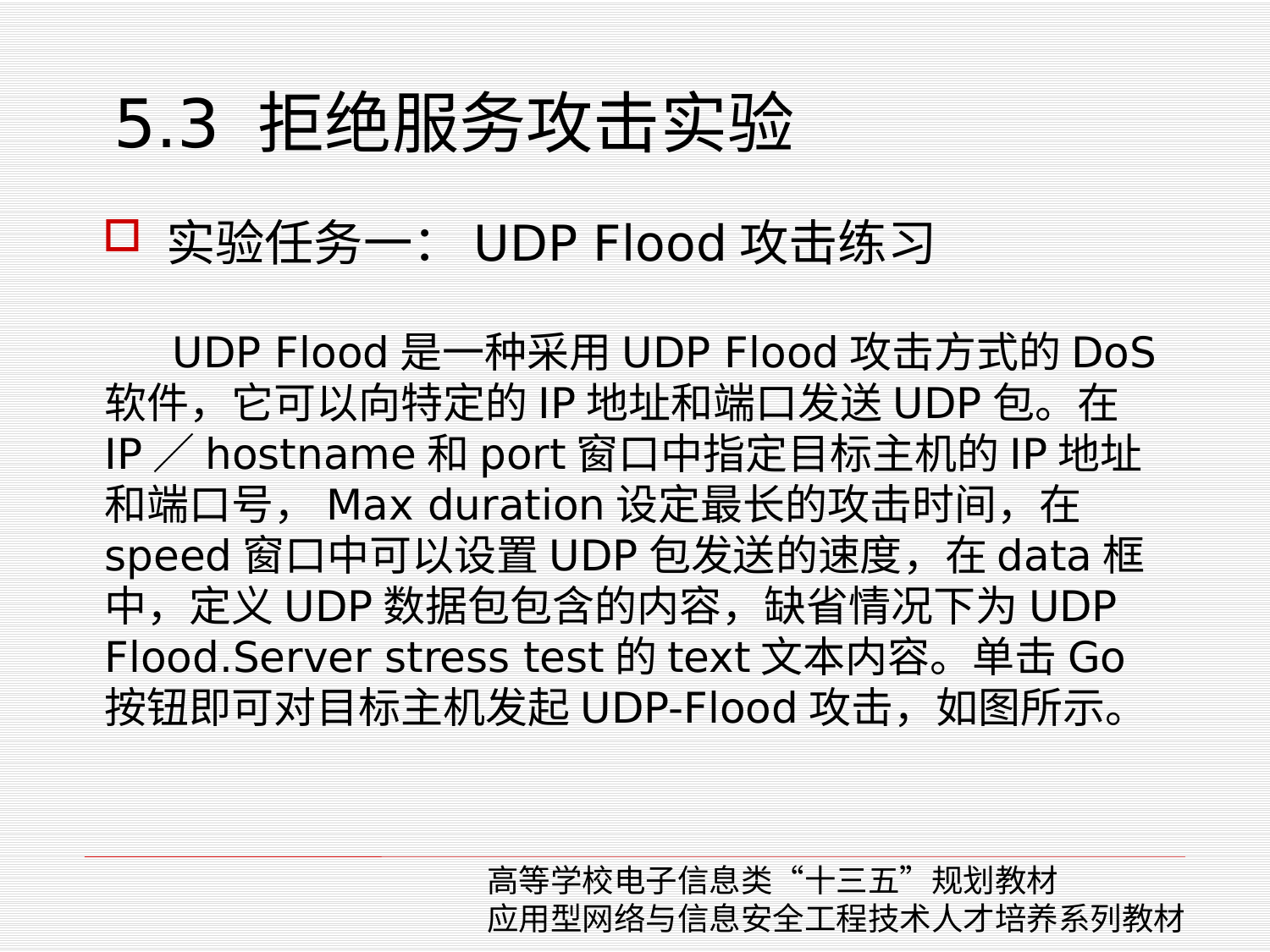

5.3 拒绝服务攻击实验
实验任务一：UDP Flood攻击练习
     UDP Flood是一种采用UDP Flood攻击方式的DoS软件，它可以向特定的IP地址和端口发送UDP包。在IP／hostname和port窗口中指定目标主机的IP地址和端口号，Max duration设定最长的攻击时间，在speed窗口中可以设置UDP包发送的速度，在data框中，定义UDP数据包包含的内容，缺省情况下为UDP Flood.Server stress test的text文本内容。单击Go按钮即可对目标主机发起UDP-Flood攻击，如图所示。
高等学校电子信息类“十三五”规划教材
应用型网络与信息安全工程技术人才培养系列教材